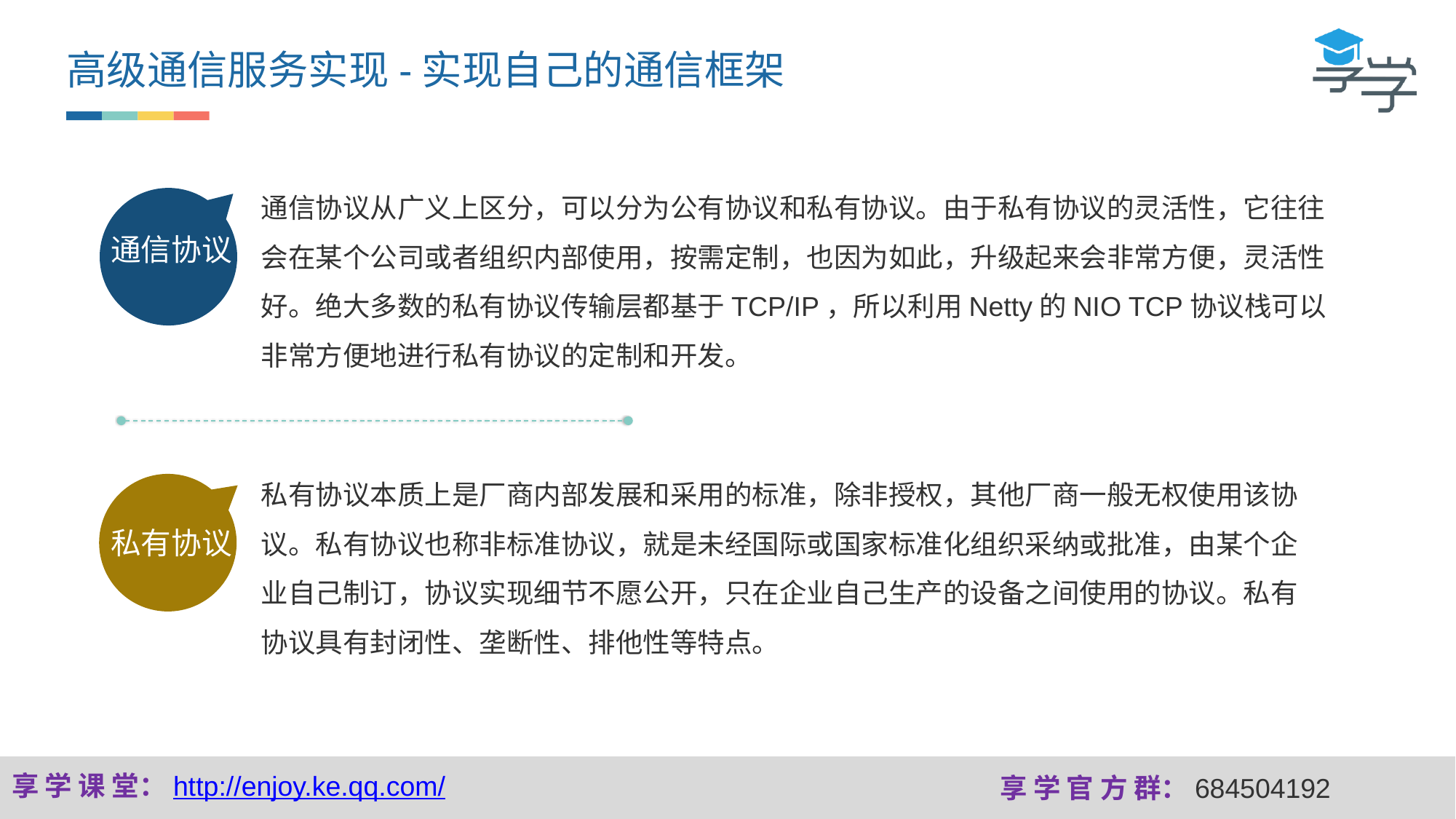

高级通信服务实现-实现自己的通信框架

通信协议从广义上区分，可以分为公有协议和私有协议。由于私有协议的灵活性，它往往会在某个公司或者组织内部使用，按需定制，也因为如此，升级起来会非常方便，灵活性好。绝大多数的私有协议传输层都基于TCP/IP，所以利用Netty的NIO TCP协议栈可以非常方便地进行私有协议的定制和开发。

通信协议
私有协议本质上是厂商内部发展和采用的标准，除非授权，其他厂商一般无权使用该协议。私有协议也称非标准协议，就是未经国际或国家标准化组织采纳或批准，由某个企业自己制订，协议实现细节不愿公开，只在企业自己生产的设备之间使用的协议。私有协议具有封闭性、垄断性、排他性等特点。

私有协议